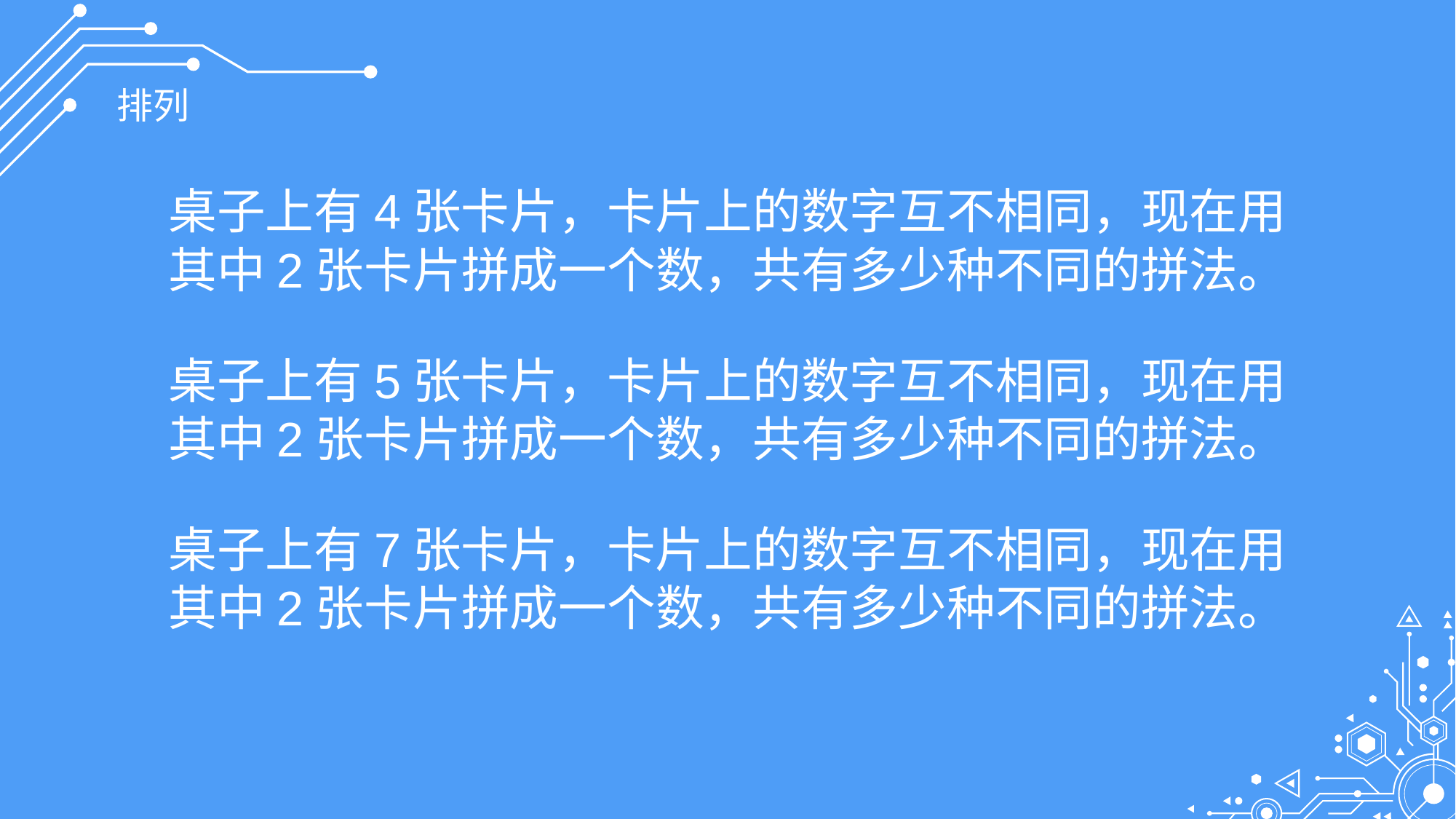

排列
桌子上有4张卡片，卡片上的数字互不相同，现在用其中2张卡片拼成一个数，共有多少种不同的拼法。
桌子上有5张卡片，卡片上的数字互不相同，现在用其中2张卡片拼成一个数，共有多少种不同的拼法。
桌子上有7张卡片，卡片上的数字互不相同，现在用其中2张卡片拼成一个数，共有多少种不同的拼法。